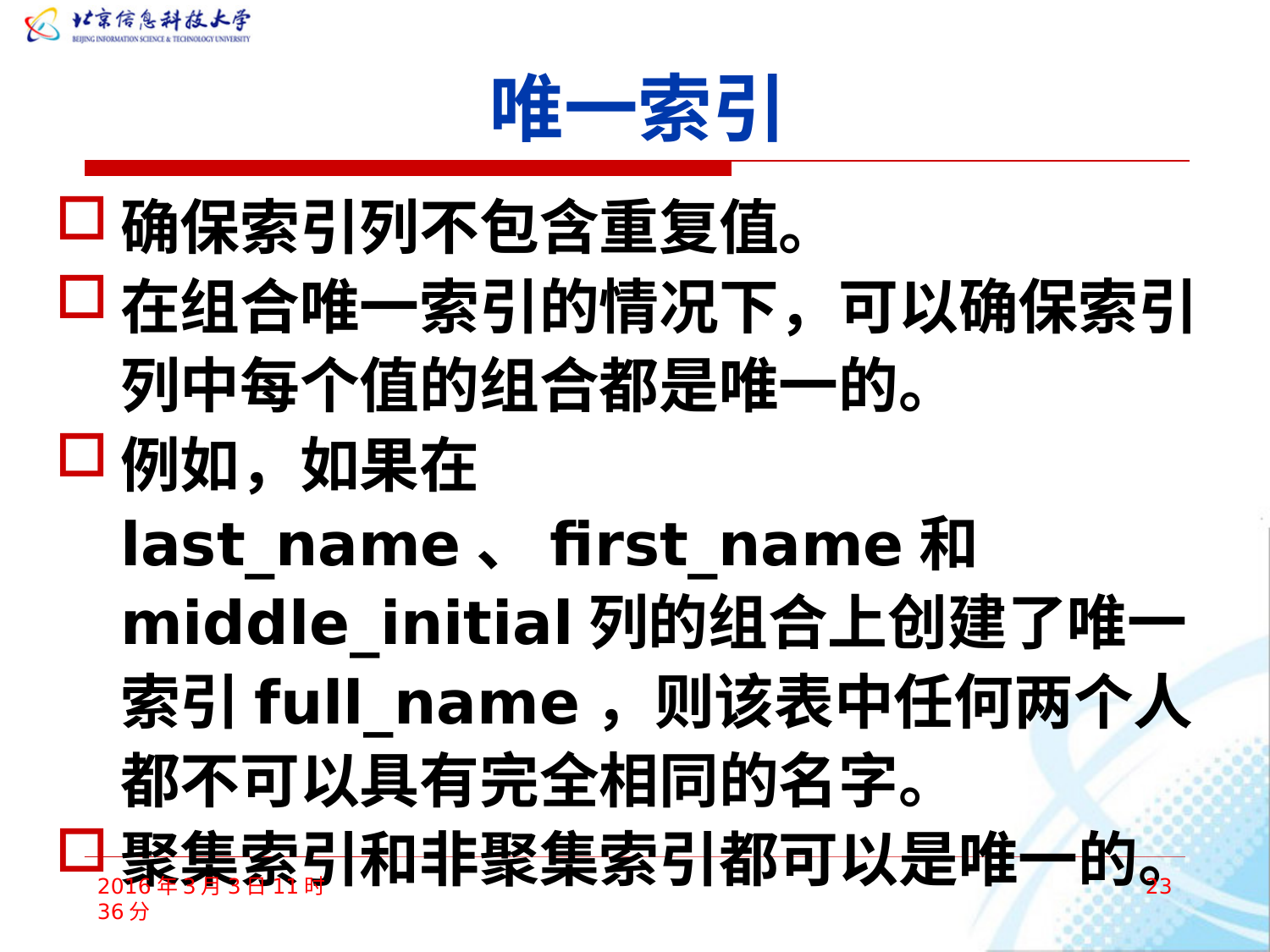

# 唯一索引
确保索引列不包含重复值。
在组合唯一索引的情况下，可以确保索引列中每个值的组合都是唯一的。
例如，如果在last_name、first_name和middle_initial列的组合上创建了唯一索引full_name，则该表中任何两个人都不可以具有完全相同的名字。
聚集索引和非聚集索引都可以是唯一的。
2016年3月3日11时36分
23